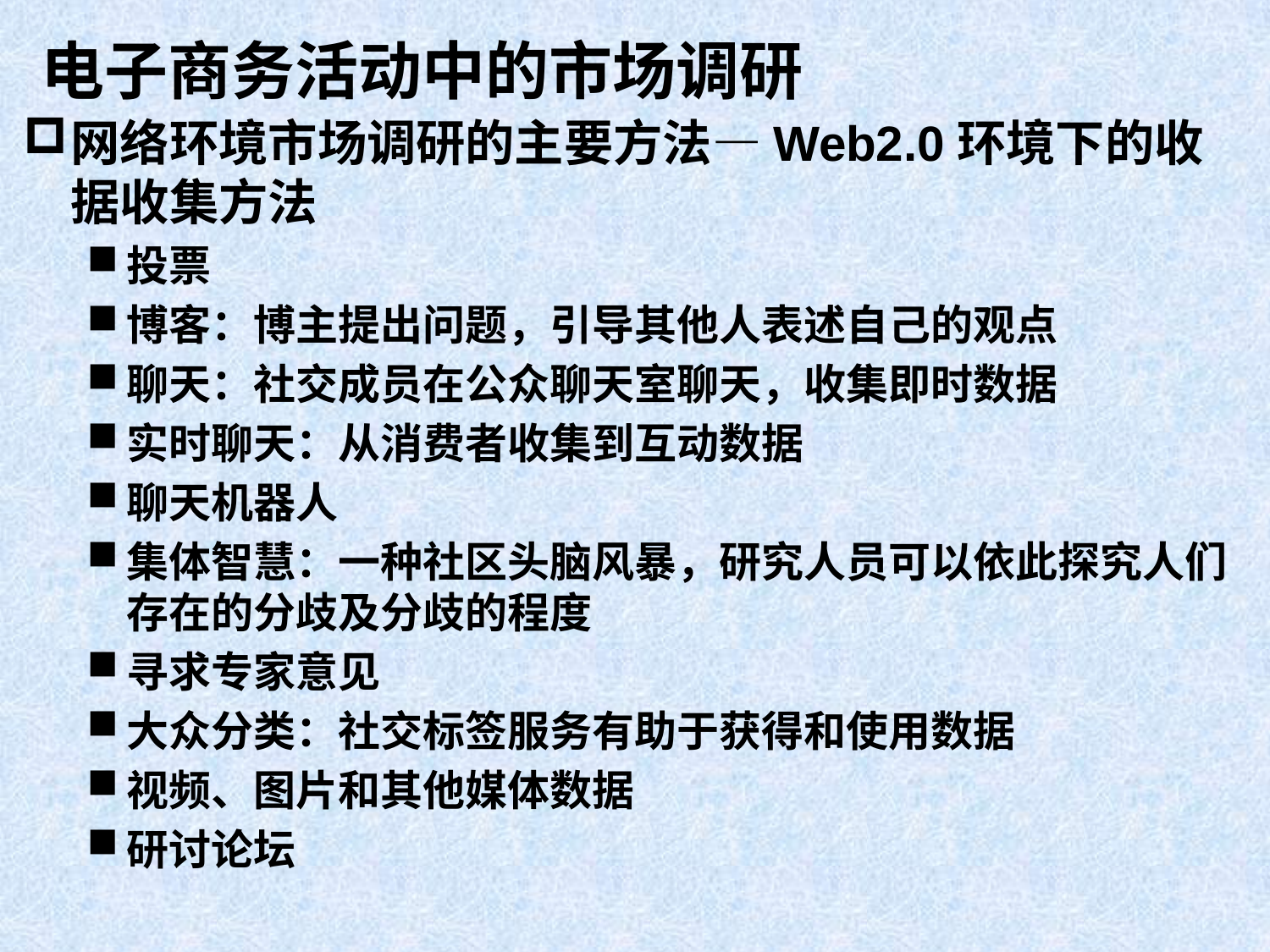

# 电子商务活动中的市场调研
网络环境市场调研的主要方法—Web2.0环境下的收据收集方法
投票
博客：博主提出问题，引导其他人表述自己的观点
聊天：社交成员在公众聊天室聊天，收集即时数据
实时聊天：从消费者收集到互动数据
聊天机器人
集体智慧：一种社区头脑风暴，研究人员可以依此探究人们存在的分歧及分歧的程度
寻求专家意见
大众分类：社交标签服务有助于获得和使用数据
视频、图片和其他媒体数据
研讨论坛